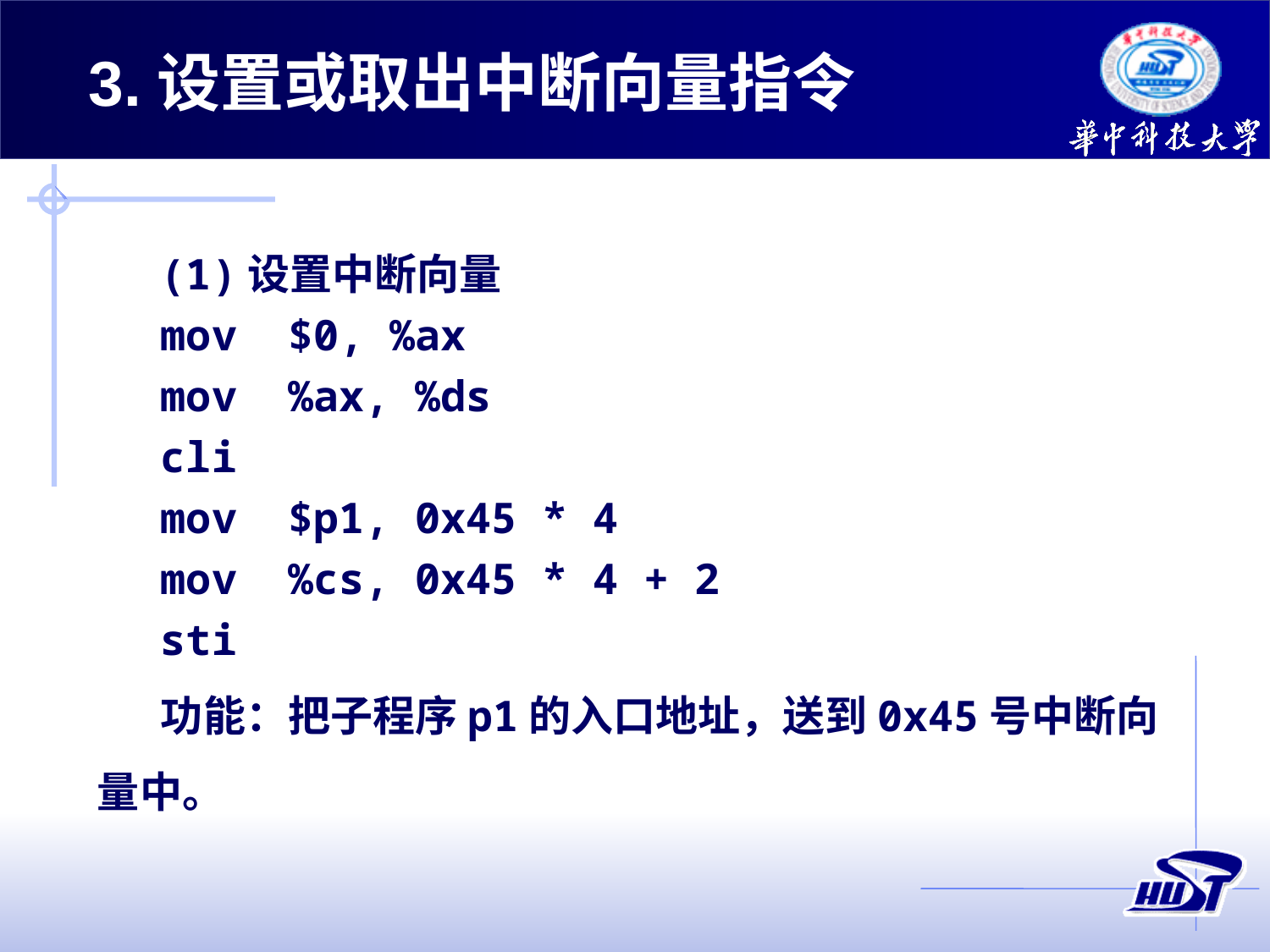

3.设置或取出中断向量指令
(1)设置中断向量
mov  $0, %ax
mov  %ax, %ds
cli
mov  $p1, 0x45 * 4
mov  %cs, 0x45 * 4 + 2
sti
功能：把子程序p1的入口地址，送到0x45号中断向量中。